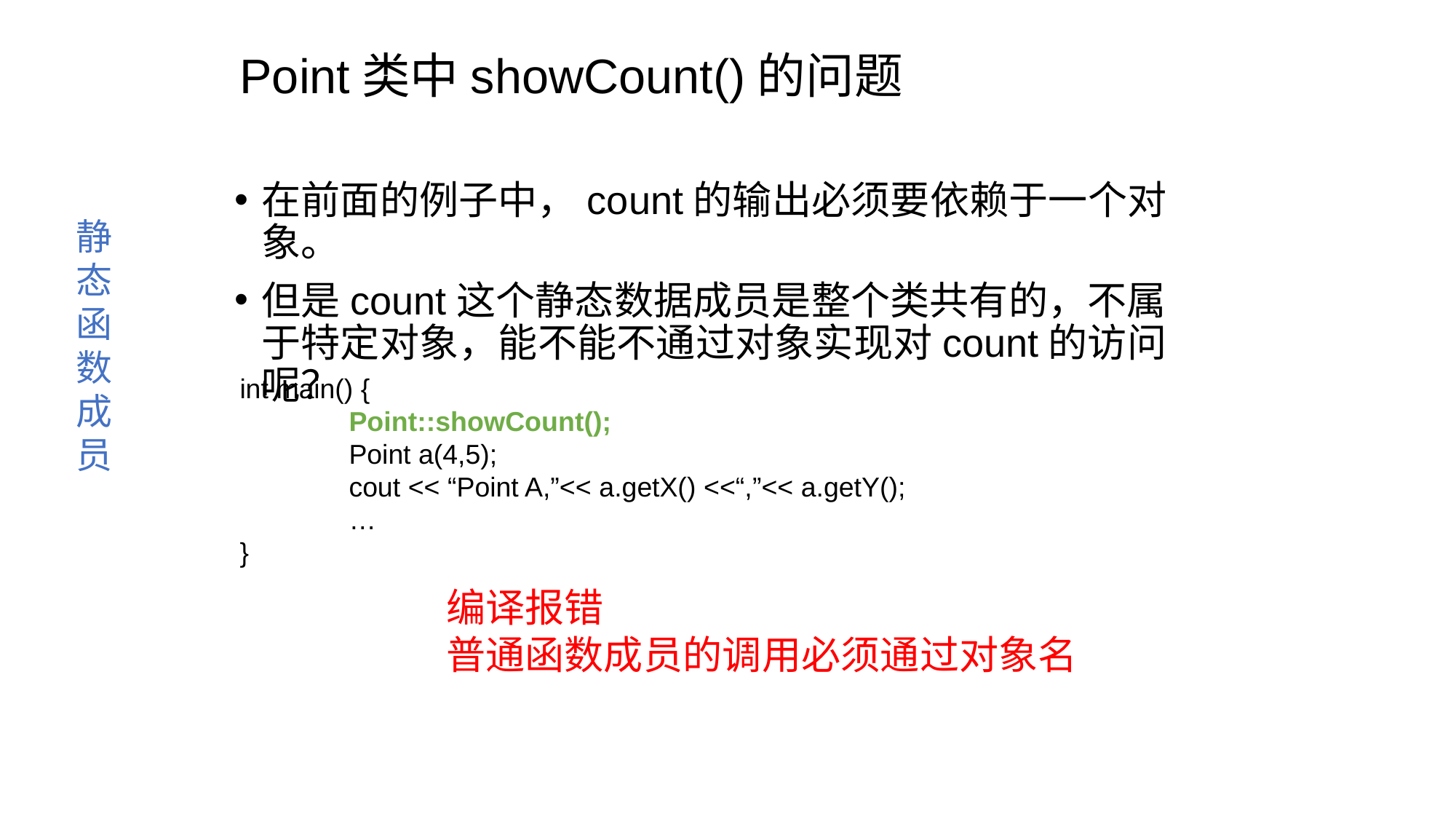

16
# Point类中showCount()的问题
在前面的例子中，count的输出必须要依赖于一个对象。
但是count这个静态数据成员是整个类共有的，不属于特定对象，能不能不通过对象实现对count的访问呢？
静态函数成员
int main() {
	Point::showCount();
	Point a(4,5);
	cout << “Point A,”<< a.getX() <<“,”<< a.getY();
	…
}
编译报错
普通函数成员的调用必须通过对象名